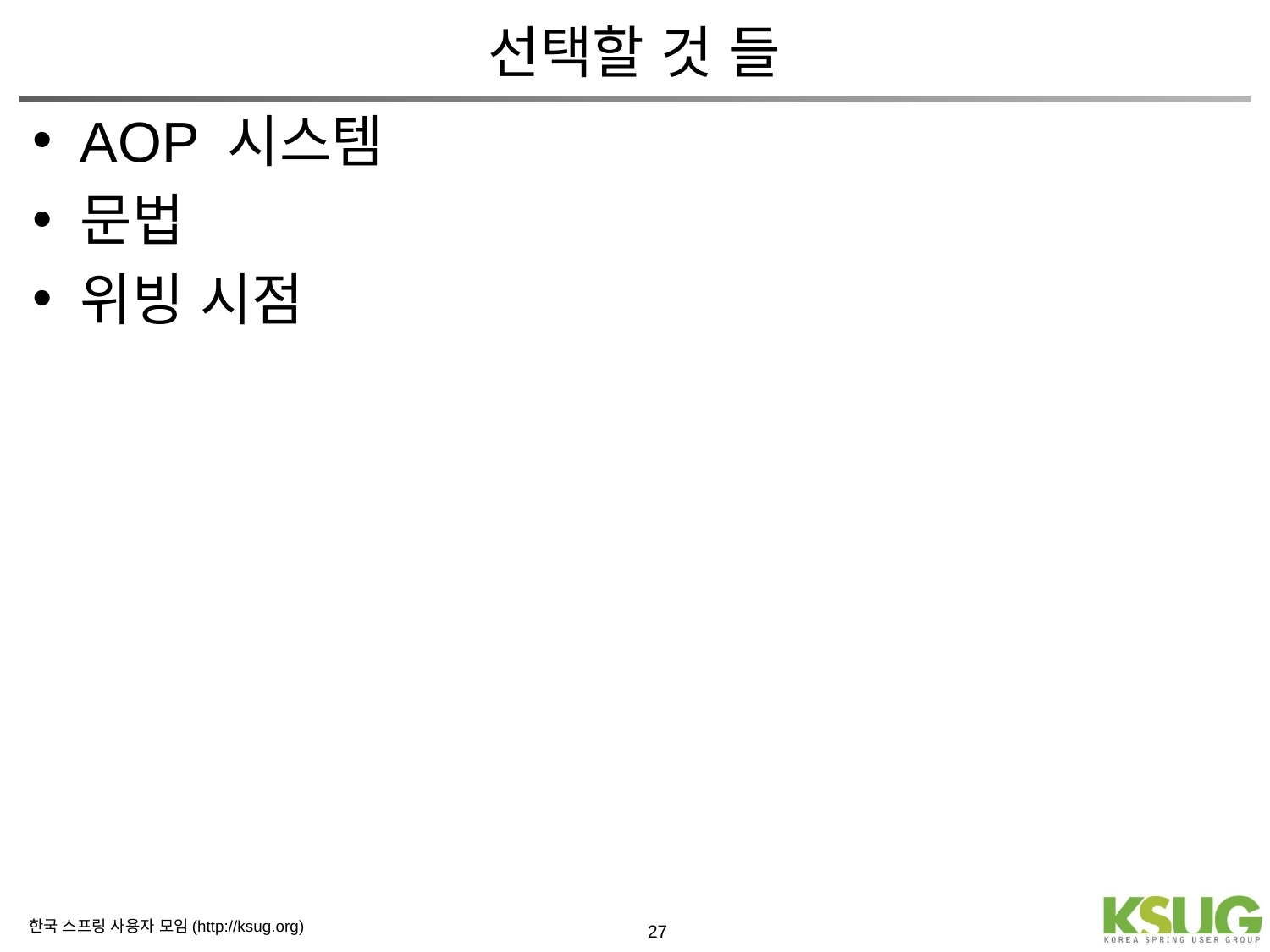

# 선택할 것 들
AOP 시스템
문법
위빙 시점